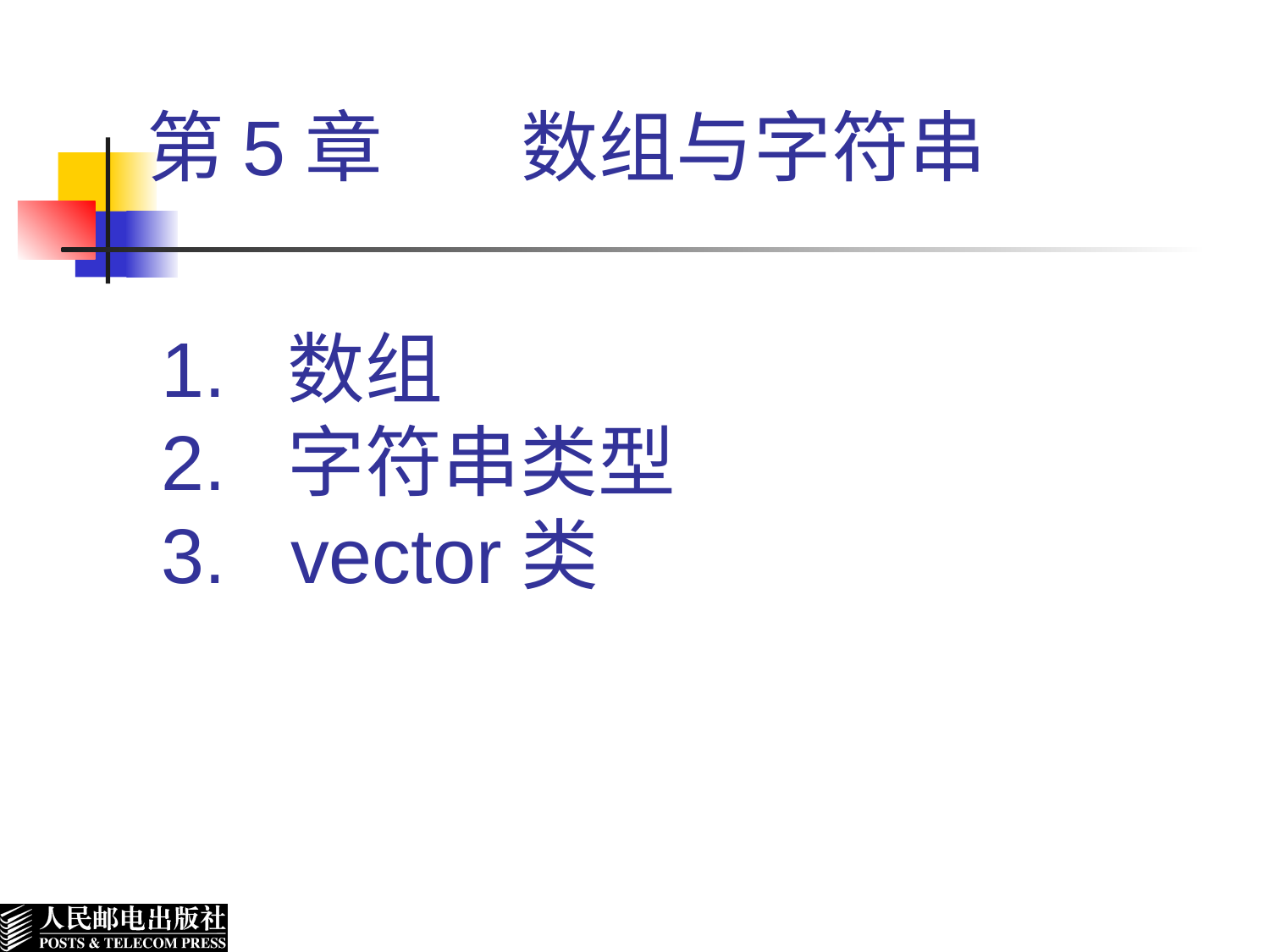

第5章        数组与字符串
1.  数组
2.  字符串类型
3.   vector类